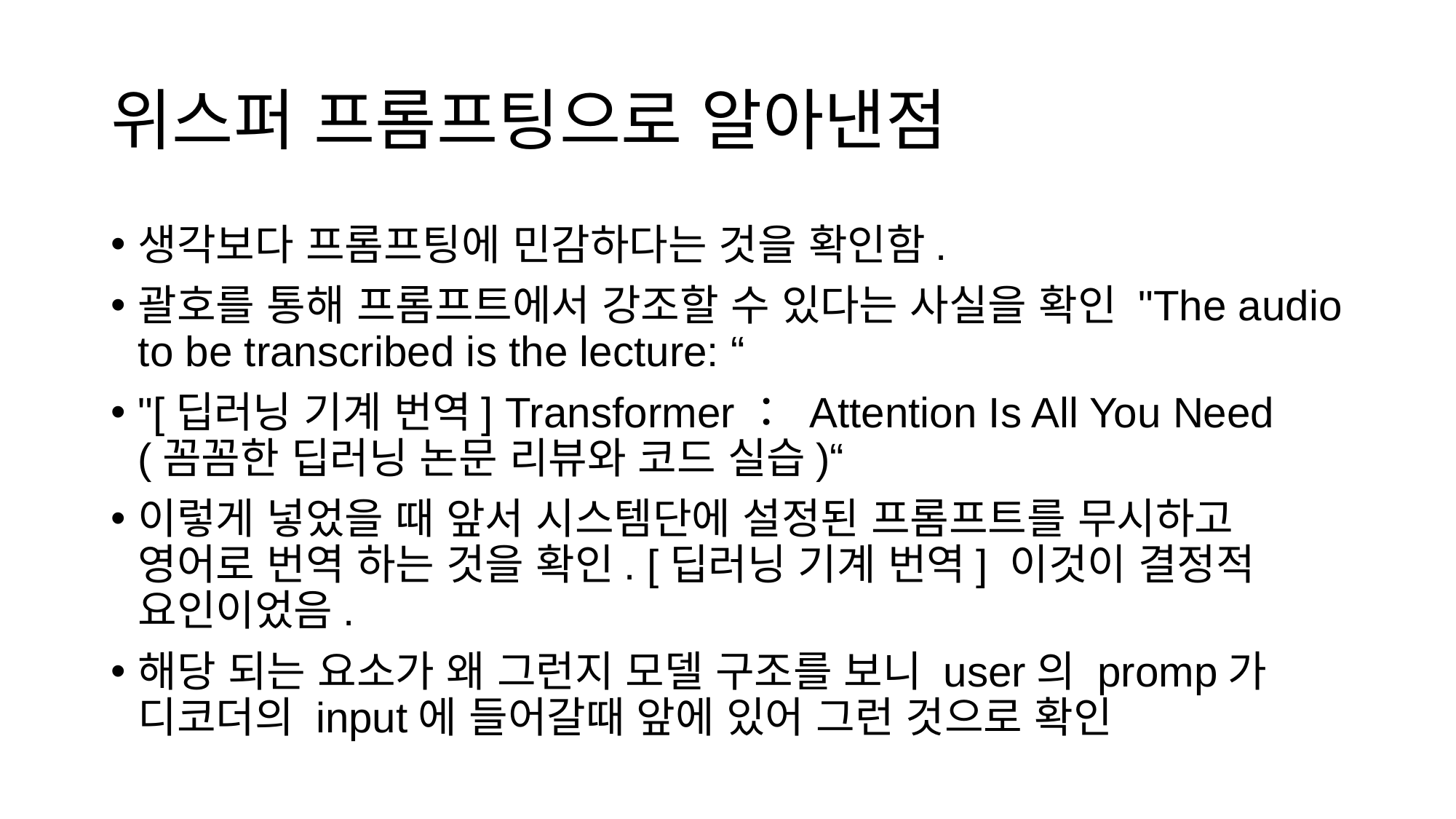

# 위스퍼 프롬프팅으로 알아낸점
생각보다 프롬프팅에 민감하다는 것을 확인함.
괄호를 통해 프롬프트에서 강조할 수 있다는 사실을 확인 "The audio to be transcribed is the lecture: “
"[딥러닝 기계 번역] Transformer： Attention Is All You Need (꼼꼼한 딥러닝 논문 리뷰와 코드 실습)“
이렇게 넣었을 때 앞서 시스템단에 설정된 프롬프트를 무시하고 영어로 번역 하는 것을 확인. [딥러닝 기계 번역] 이것이 결정적 요인이었음.
해당 되는 요소가 왜 그런지 모델 구조를 보니 user의 promp가 디코더의 input에 들어갈때 앞에 있어 그런 것으로 확인